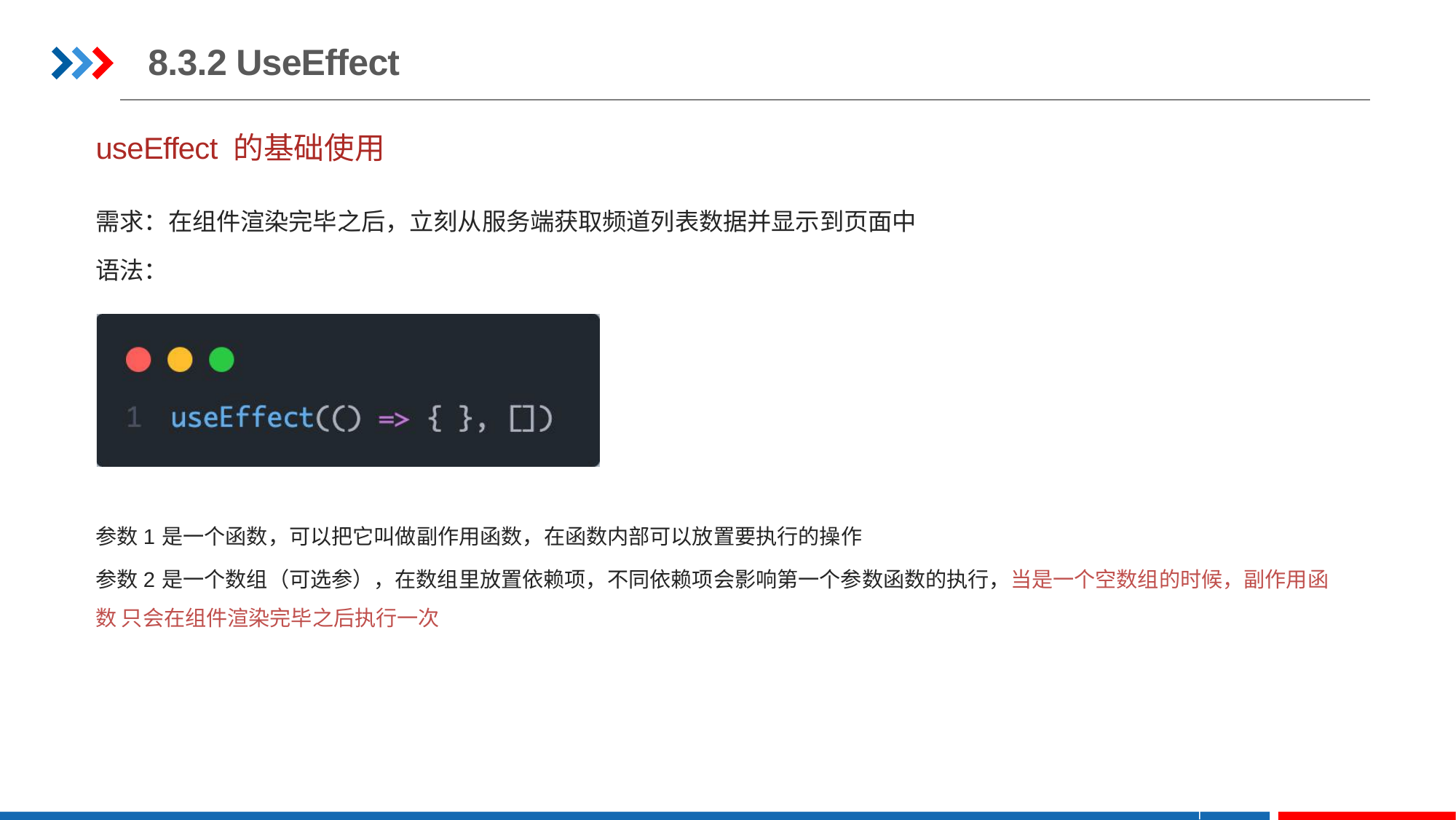

8.3.2 UseEffect
useEffect 的基础使用
需求：在组件渲染完毕之后，立刻从服务端获取频道列表数据并显示到页面中 语法：

参数1是一个函数，可以把它叫做副作用函数，在函数内部可以放置要执行的操作
参数2是一个数组（可选参），在数组里放置依赖项，不同依赖项会影响第一个参数函数的执行，当是一个空数组的时候，副作用函数 只会在组件渲染完毕之后执行一次